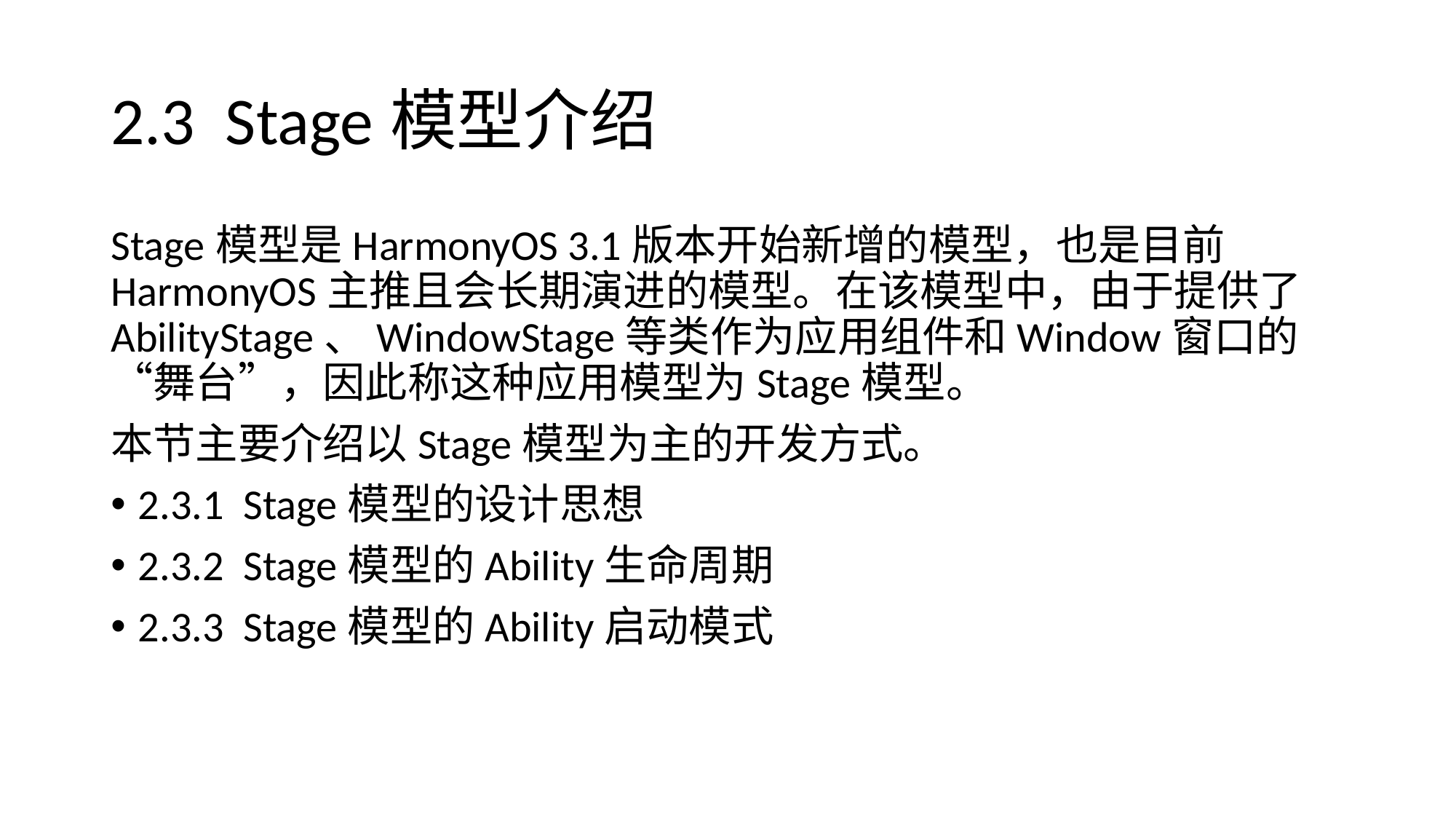

# 2.3  Stage模型介绍
Stage模型是HarmonyOS 3.1版本开始新增的模型，也是目前HarmonyOS主推且会长期演进的模型。在该模型中，由于提供了AbilityStage、WindowStage等类作为应用组件和Window窗口的“舞台”，因此称这种应用模型为Stage模型。
本节主要介绍以Stage模型为主的开发方式。
2.3.1  Stage模型的设计思想
2.3.2  Stage模型的Ability生命周期
2.3.3  Stage模型的Ability启动模式